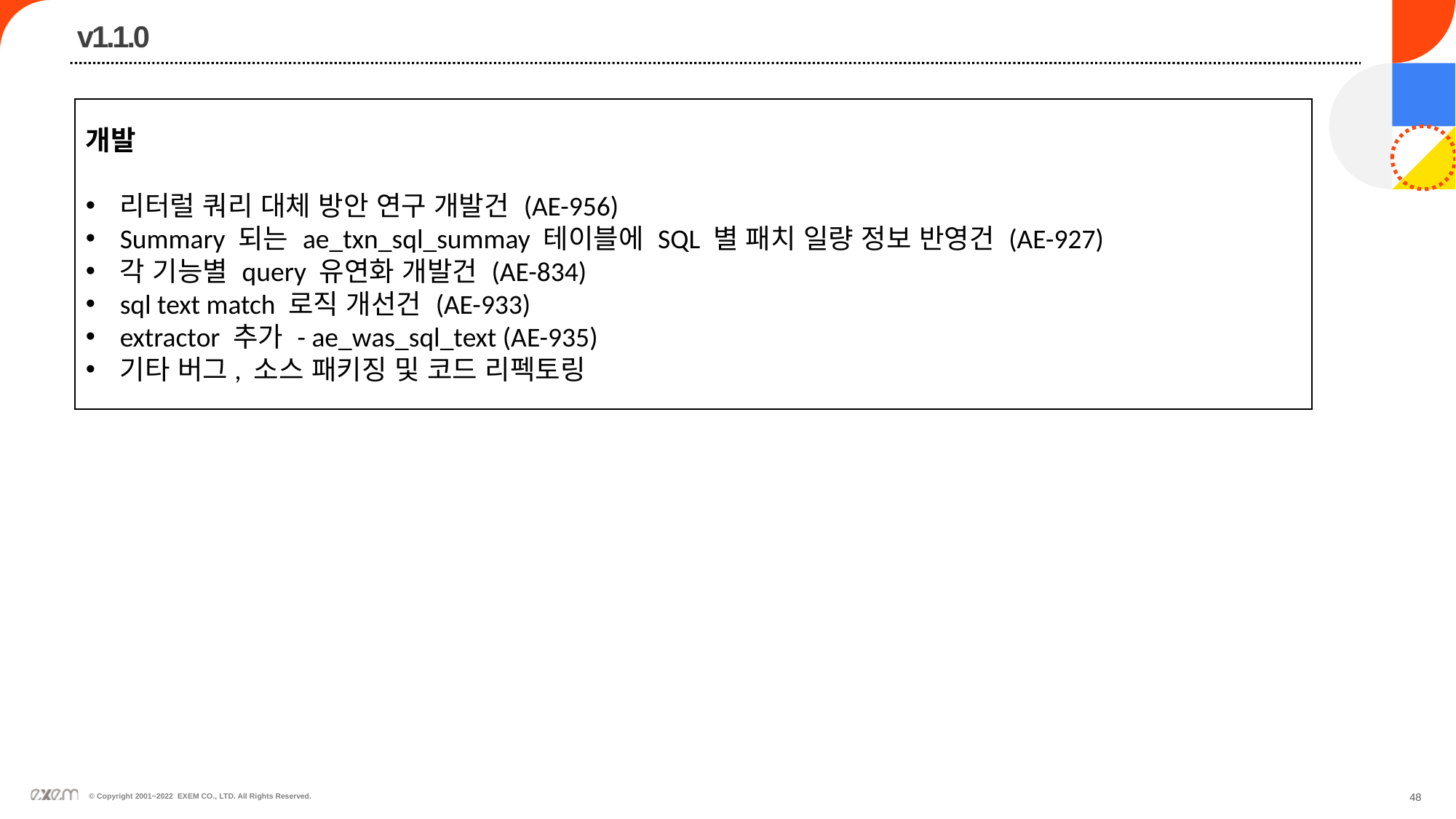

v1.1.0
개발

리터럴 쿼리 대체 방안 연구 개발건 (AE-956)
Summary 되는 ae_txn_sql_summay 테이블에 SQL 별 패치 일량 정보 반영건 (AE-927)
각 기능별 query 유연화 개발건 (AE-834)
sql text match 로직 개선건 (AE-933)
extractor 추가 - ae_was_sql_text (AE-935)
기타 버그, 소스 패키징 및 코드 리펙토링